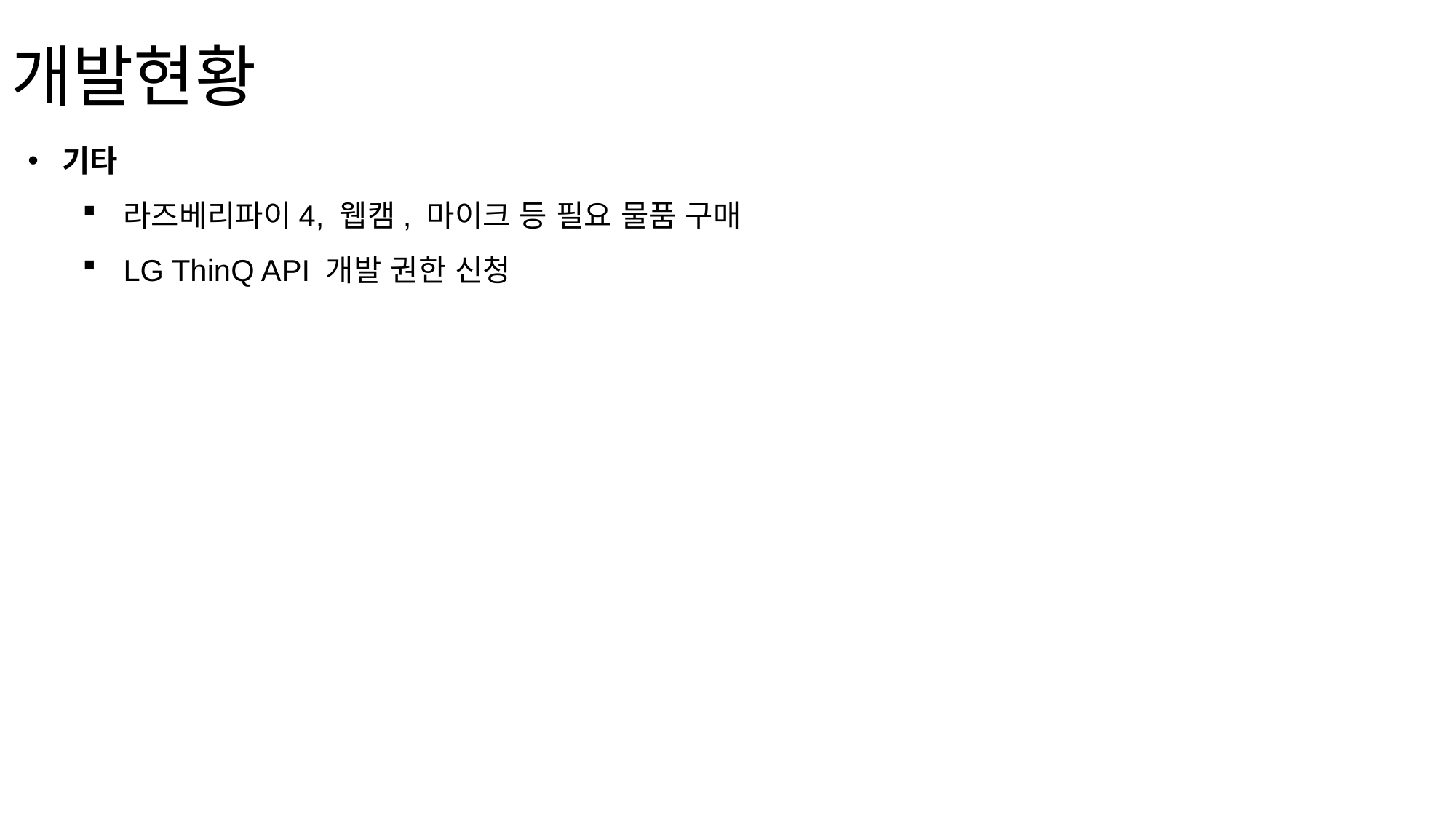

# 개발현황
기타
라즈베리파이4, 웹캠, 마이크 등 필요 물품 구매
LG ThinQ API 개발 권한 신청